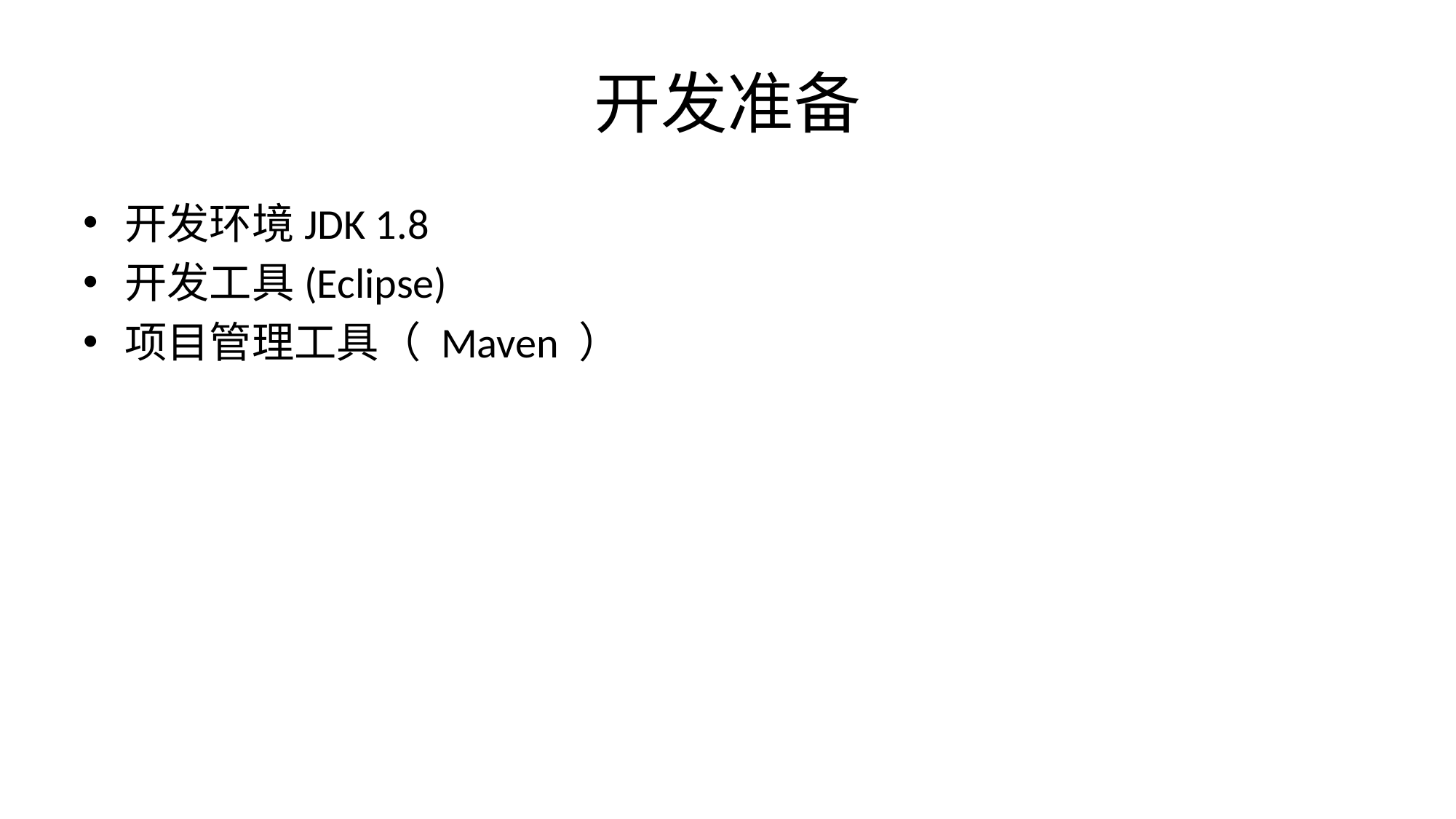

# 开发准备
开发环境JDK 1.8
开发工具(Eclipse)
项目管理工具（ Maven ）